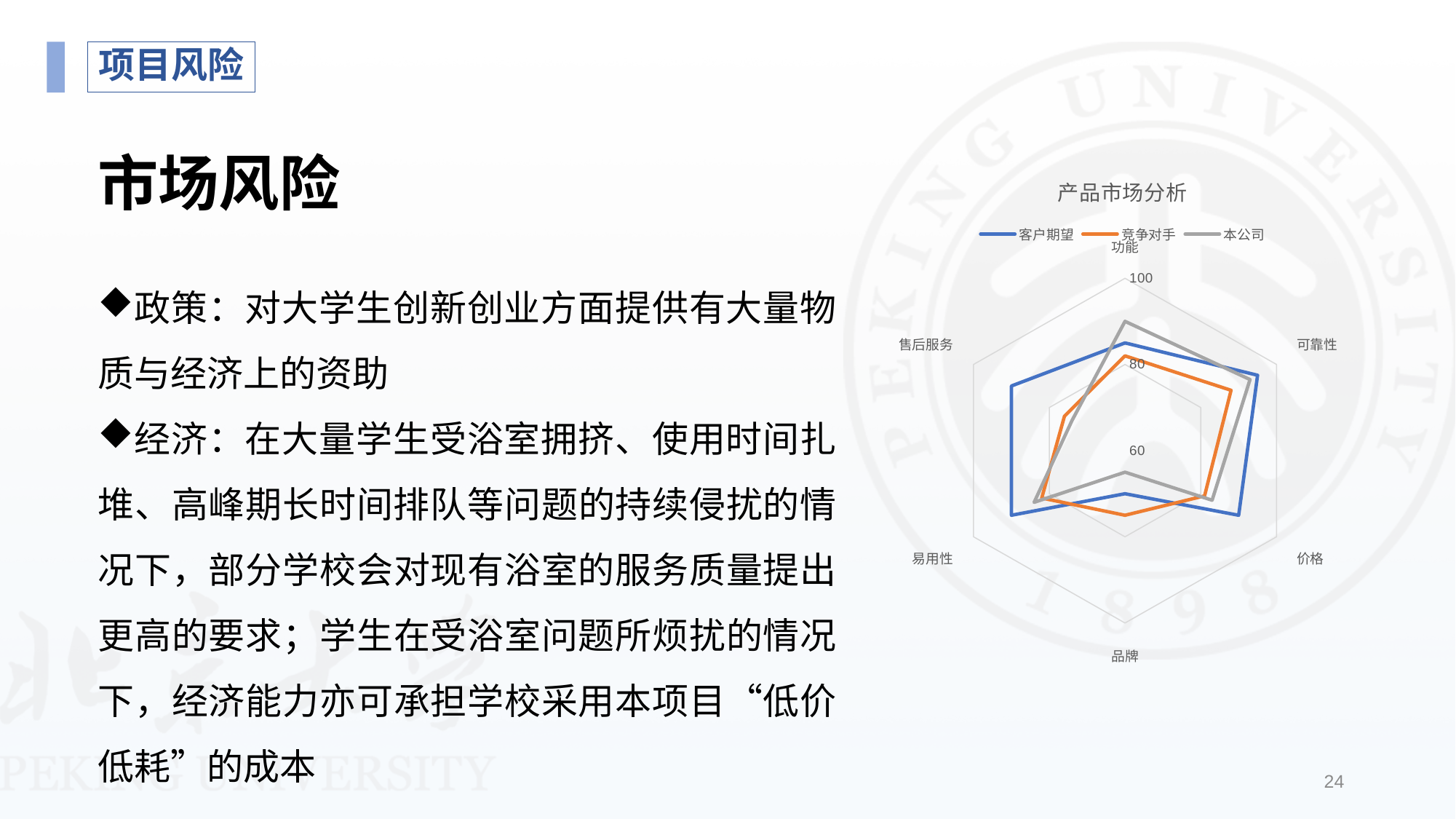

项目风险
# 市场风险

### Chart: 产品市场分析

| Category | 客户期望 | 竞争对手 | 本公司 |
|---|---|---|---|
| 功能 | 85.0 | 82.0 | 90.0 |
| 可靠性 | 95.0 | 88.0 | 93.0 |
| 价格 | 90.0 | 81.0 | 83.0 |
| 品牌 | 70.0 | 75.0 | 65.0 |
| 易用性 | 90.0 | 82.0 | 84.0 |
| 售后服务 | 90.0 | 76.0 | 74.0 |
政策：对大学生创新创业方面提供有大量物质与经济上的资助
经济：在大量学生受浴室拥挤、使用时间扎堆、高峰期长时间排队等问题的持续侵扰的情况下，部分学校会对现有浴室的服务质量提出更高的要求；学生在受浴室问题所烦扰的情况下，经济能力亦可承担学校采用本项目“低价低耗”的成本
24